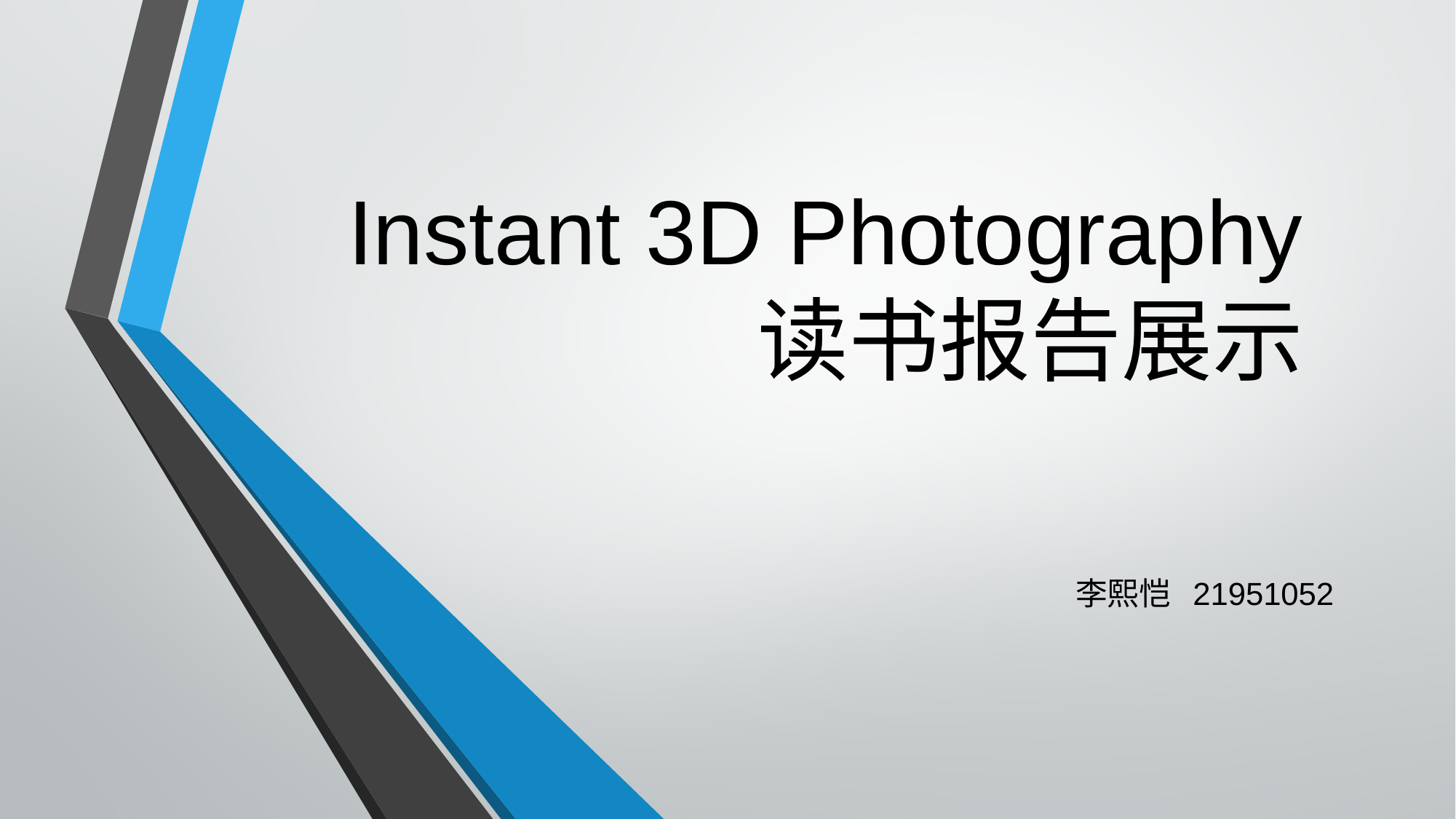

# Instant 3D Photography 读书报告展示
李熙恺  21951052